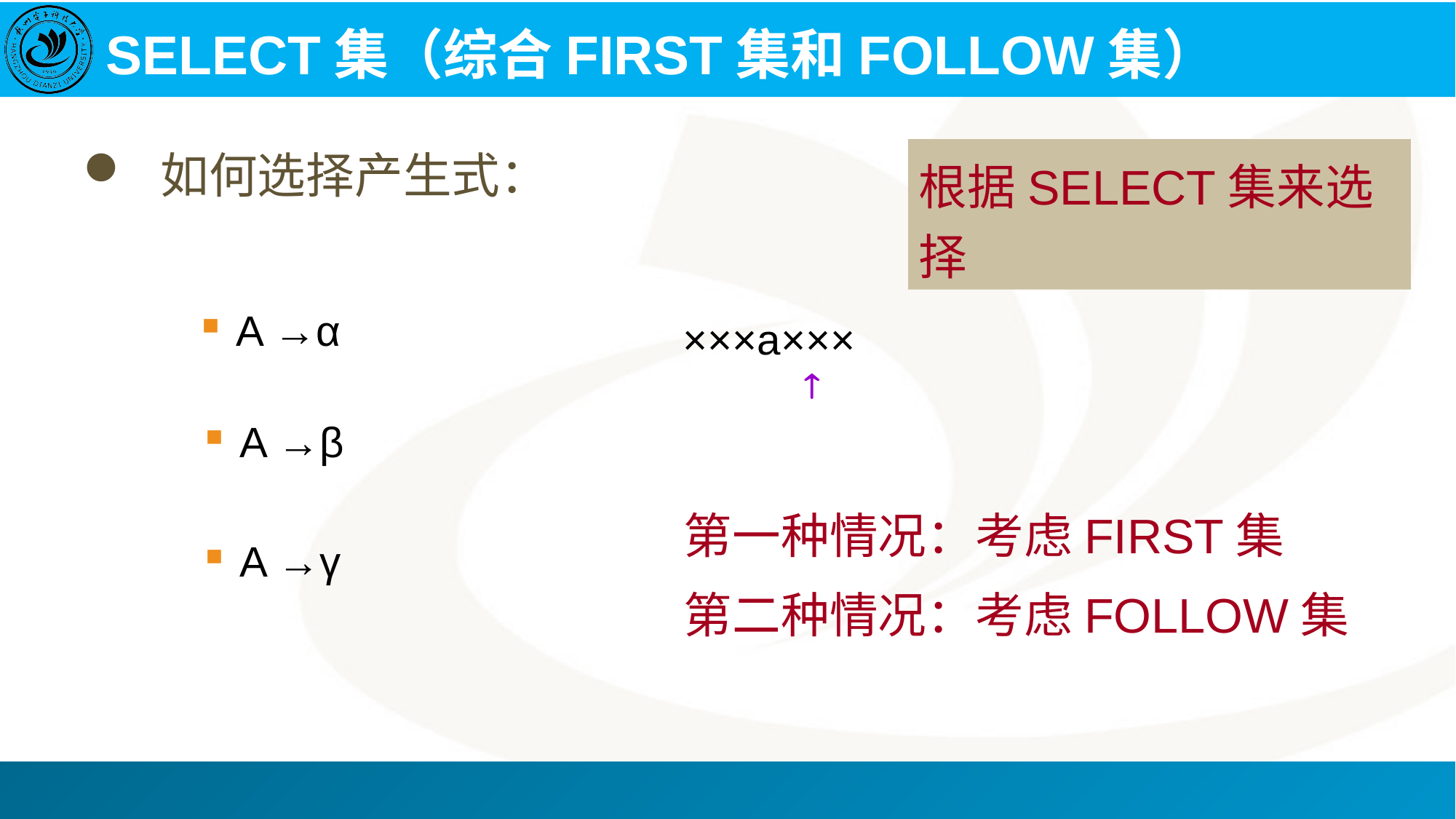

# SELECT集（综合FIRST集和FOLLOW集）
 如何选择产生式：
根据SELECT集来选择
A →α
×××a×××
↑
A →β
第一种情况：考虑FIRST集
第二种情况：考虑FOLLOW集
A →γ
33